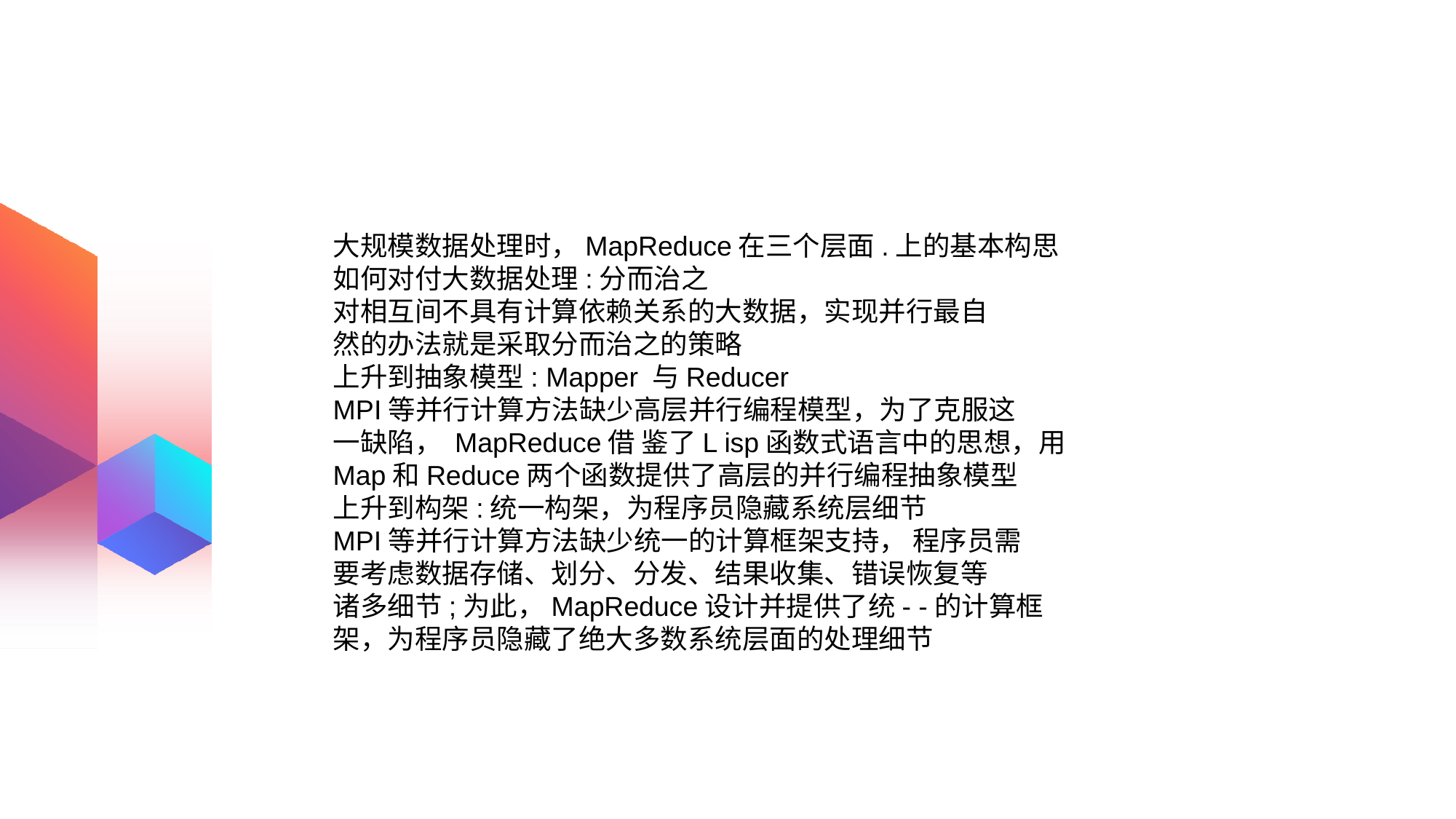

#
大规模数据处理时，MapReduce在三个层面.上的基本构思
如何对付大数据处理:分而治之
对相互间不具有计算依赖关系的大数据，实现并行最自
然的办法就是采取分而治之的策略
上升到抽象模型: Mapper 与Reducer
MPI等并行计算方法缺少高层并行编程模型，为了克服这
一缺陷， MapReduce借 鉴了L isp函数式语言中的思想，用
Map和Reduce两个函数提供了高层的并行编程抽象模型
上升到构架:统一构架，为程序员隐藏系统层细节
MPI等并行计算方法缺少统一的计算框架支持， 程序员需
要考虑数据存储、划分、分发、结果收集、错误恢复等
诸多细节;为此，MapReduce设计并提供了统- -的计算框
架，为程序员隐藏了绝大多数系统层面的处理细节